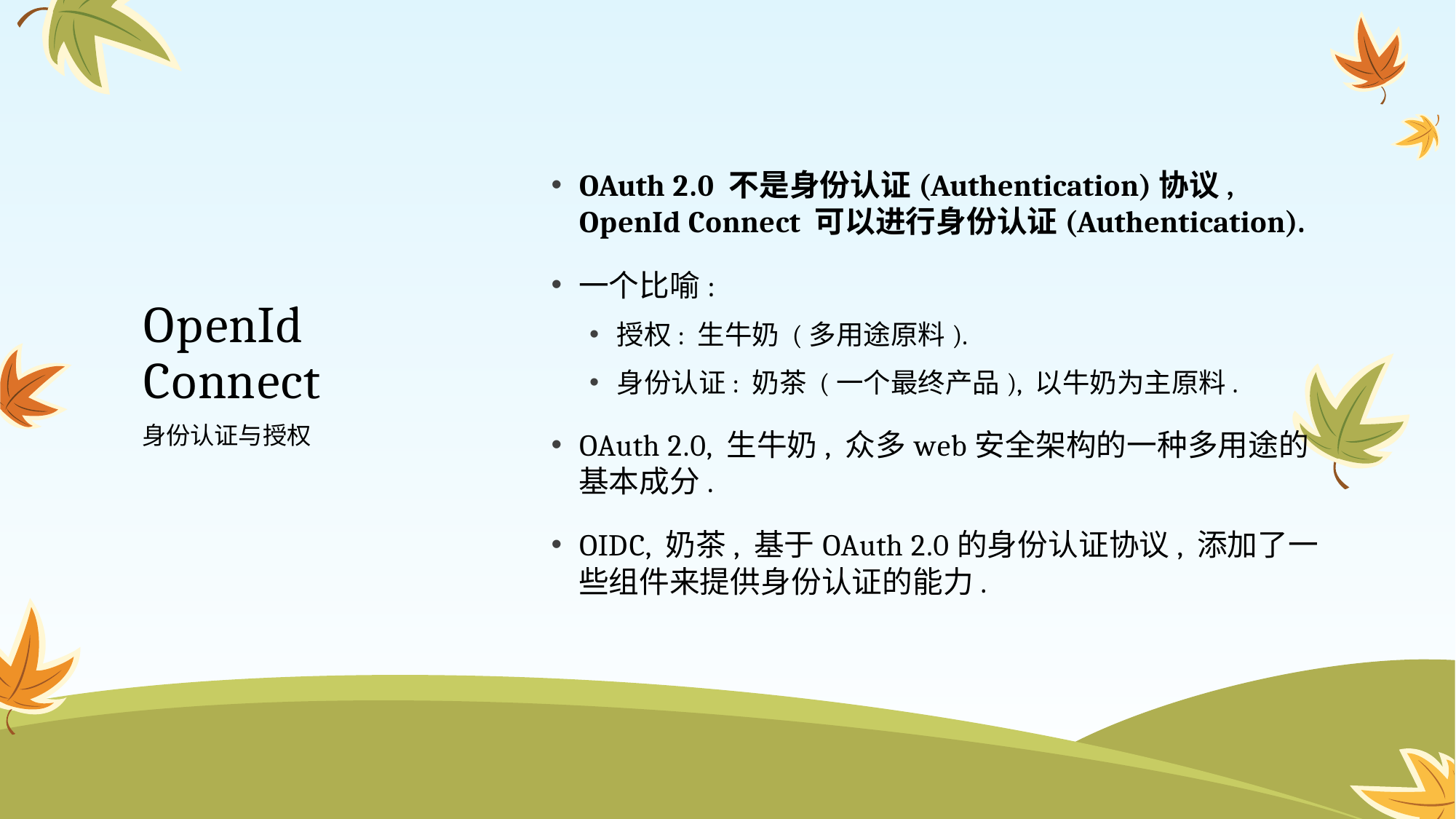

OAuth 2.0 不是身份认证(Authentication)协议, OpenId Connect 可以进行身份认证(Authentication).
一个比喻:
授权: 生牛奶 (多用途原料).
身份认证: 奶茶 (一个最终产品), 以牛奶为主原料.
OAuth 2.0, 生牛奶, 众多web安全架构的一种多用途的基本成分.
OIDC, 奶茶, 基于OAuth 2.0的身份认证协议, 添加了一些组件来提供身份认证的能力.

# OpenId Connect
身份认证与授权